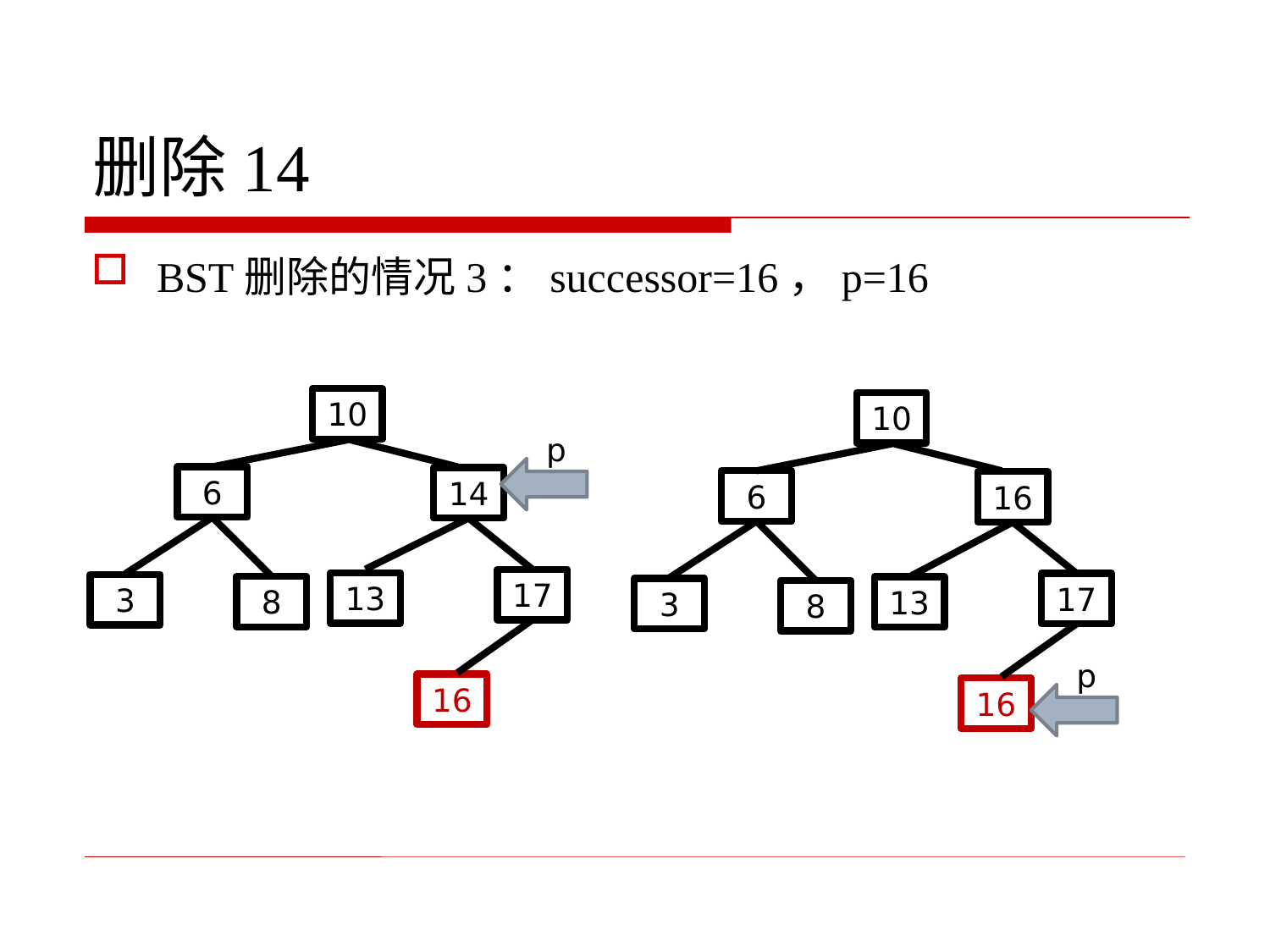

# 删除14
BST删除的情况3：successor=16，p=16

10
6
14
17
13
3
8
16
10
6
16
17
13
3
8
16
p

p